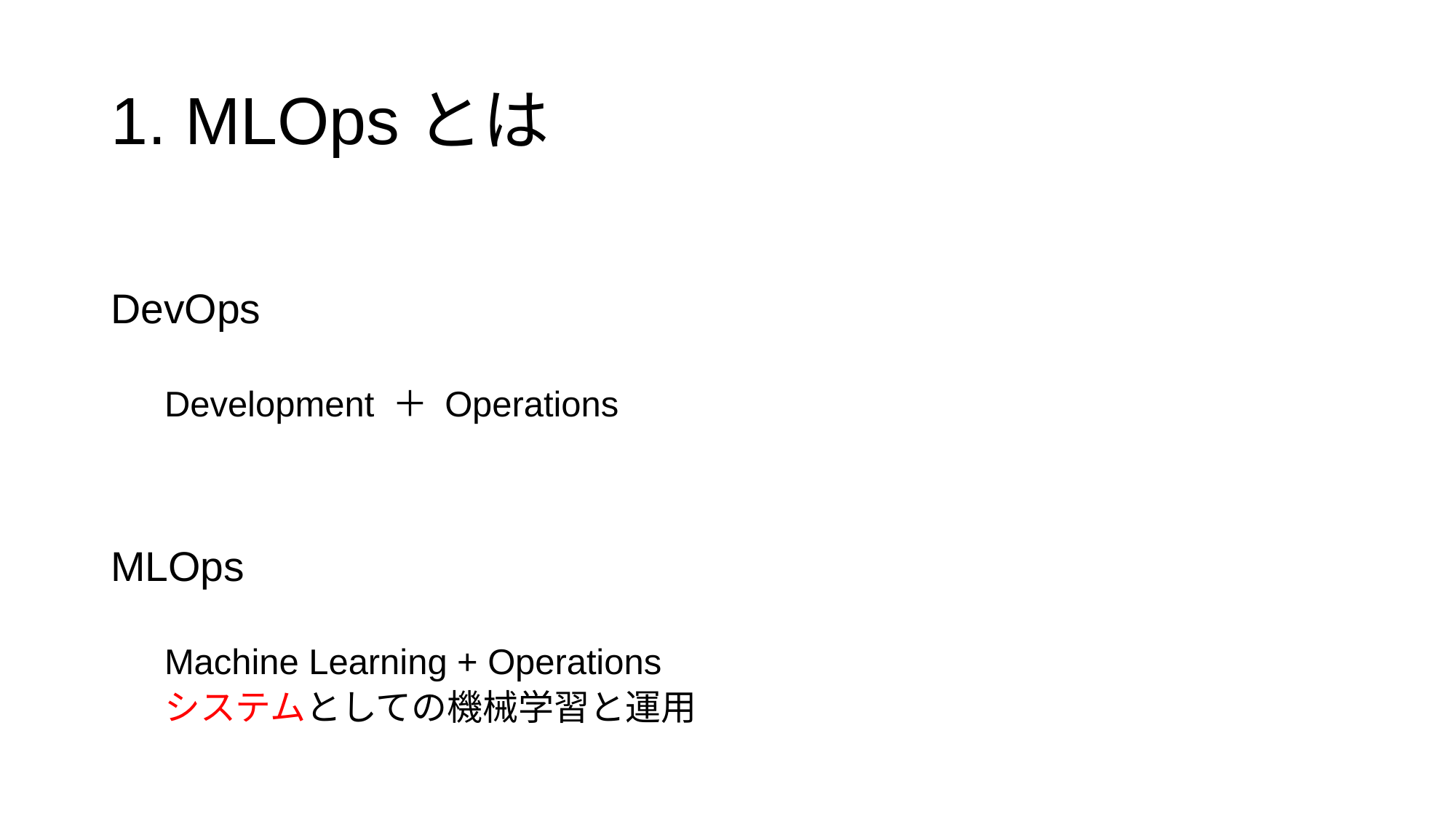

# 1. MLOpsとは

DevOps

Development ＋ Operations

MLOps

Machine Learning + Operations
システムとしての機械学習と運用